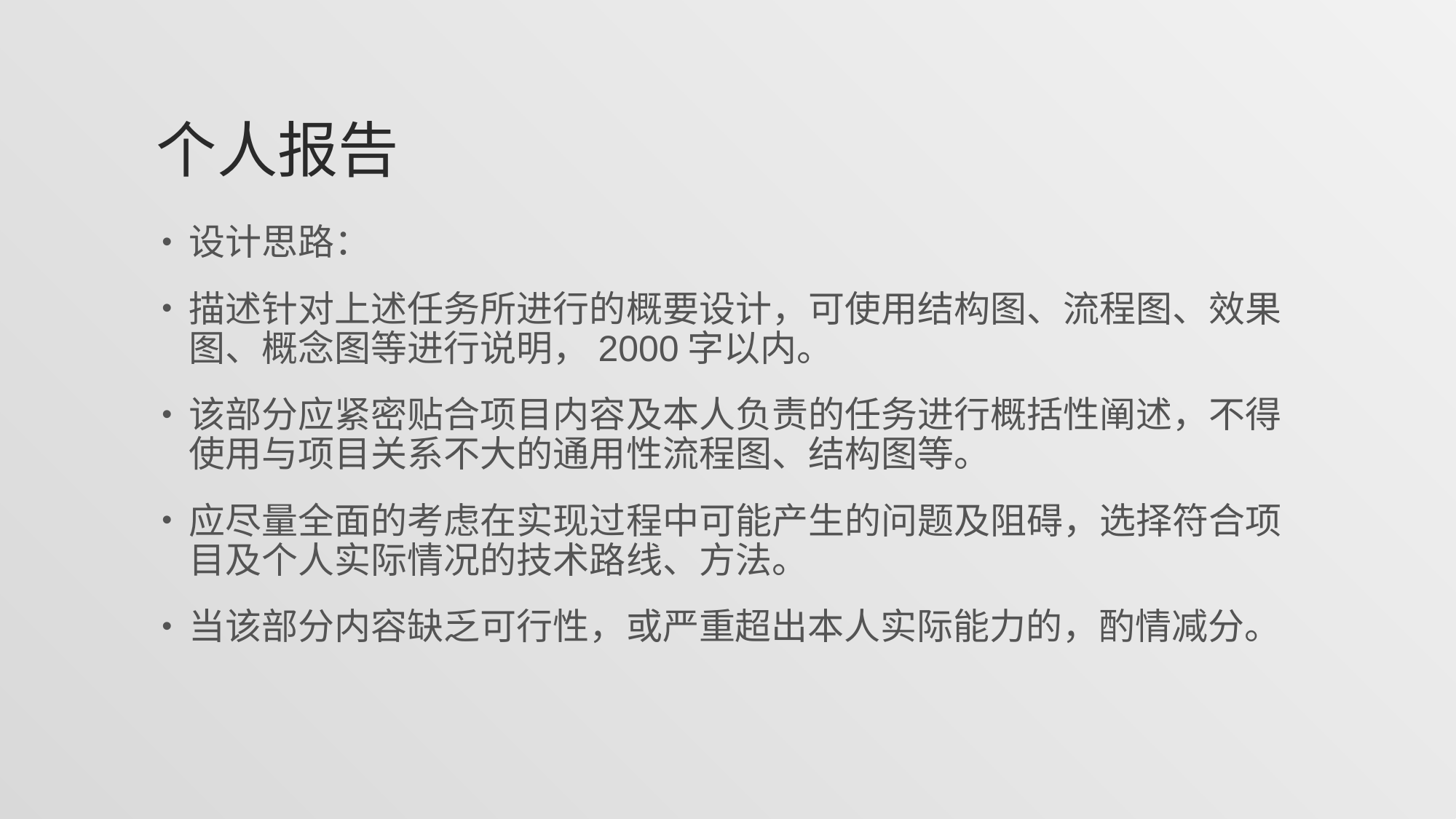

# 个人报告
设计思路：
描述针对上述任务所进行的概要设计，可使用结构图、流程图、效果图、概念图等进行说明，2000字以内。
该部分应紧密贴合项目内容及本人负责的任务进行概括性阐述，不得使用与项目关系不大的通用性流程图、结构图等。
应尽量全面的考虑在实现过程中可能产生的问题及阻碍，选择符合项目及个人实际情况的技术路线、方法。
当该部分内容缺乏可行性，或严重超出本人实际能力的，酌情减分。